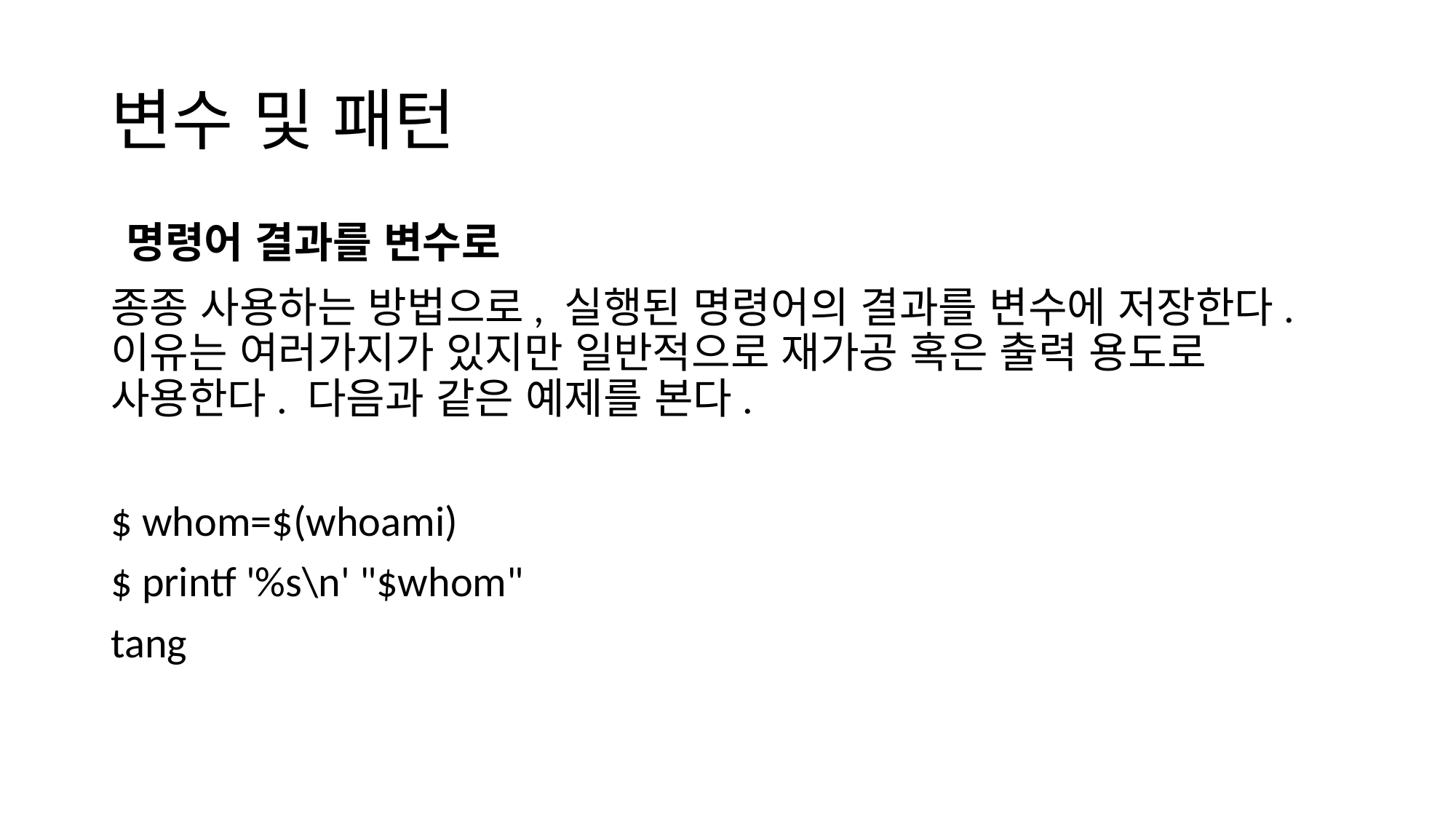

# 변수 및 패턴
명령어 결과를 변수로
종종 사용하는 방법으로, 실행된 명령어의 결과를 변수에 저장한다. 이유는 여러가지가 있지만 일반적으로 재가공 혹은 출력 용도로 사용한다. 다음과 같은 예제를 본다.

$ whom=$(whoami)
$ printf '%s\n' "$whom"
tang